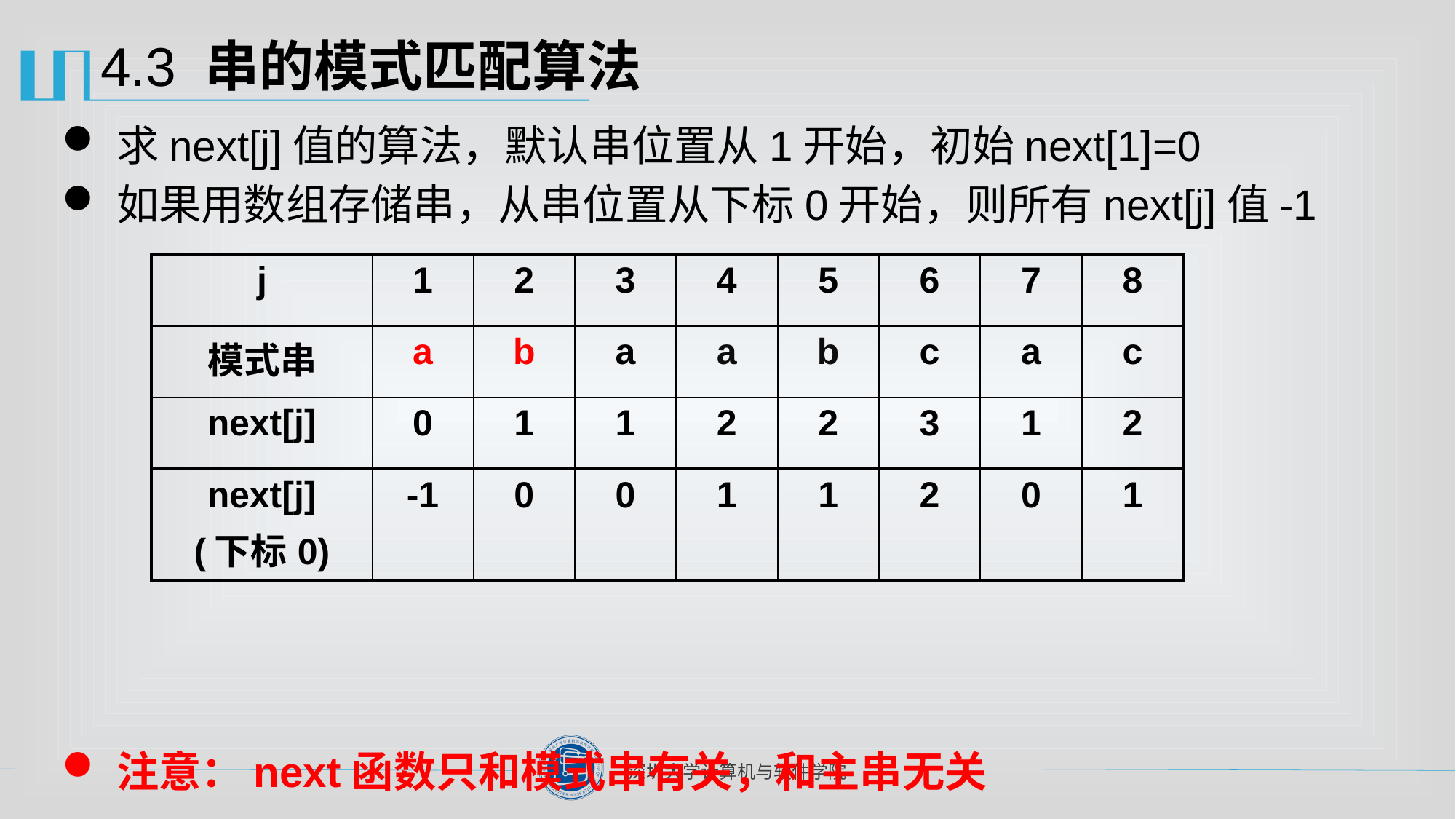

# 4.3 串的模式匹配算法
求next[j]值的算法，默认串位置从1开始，初始next[1]=0
如果用数组存储串，从串位置从下标0开始，则所有next[j]值-1

注意：next函数只和模式串有关，和主串无关

| j | 1 | 2 | 3 | 4 | 5 | 6 | 7 | 8 |
| --- | --- | --- | --- | --- | --- | --- | --- | --- |
| 模式串 | a | b | a | a | b | c | a | c |
| next[j] | 0 | 1 | 1 | 2 | 2 | 3 | 1 | 2 |
| next[j] (下标0) | -1 | 0 | 0 | 1 | 1 | 2 | 0 | 1 |
27